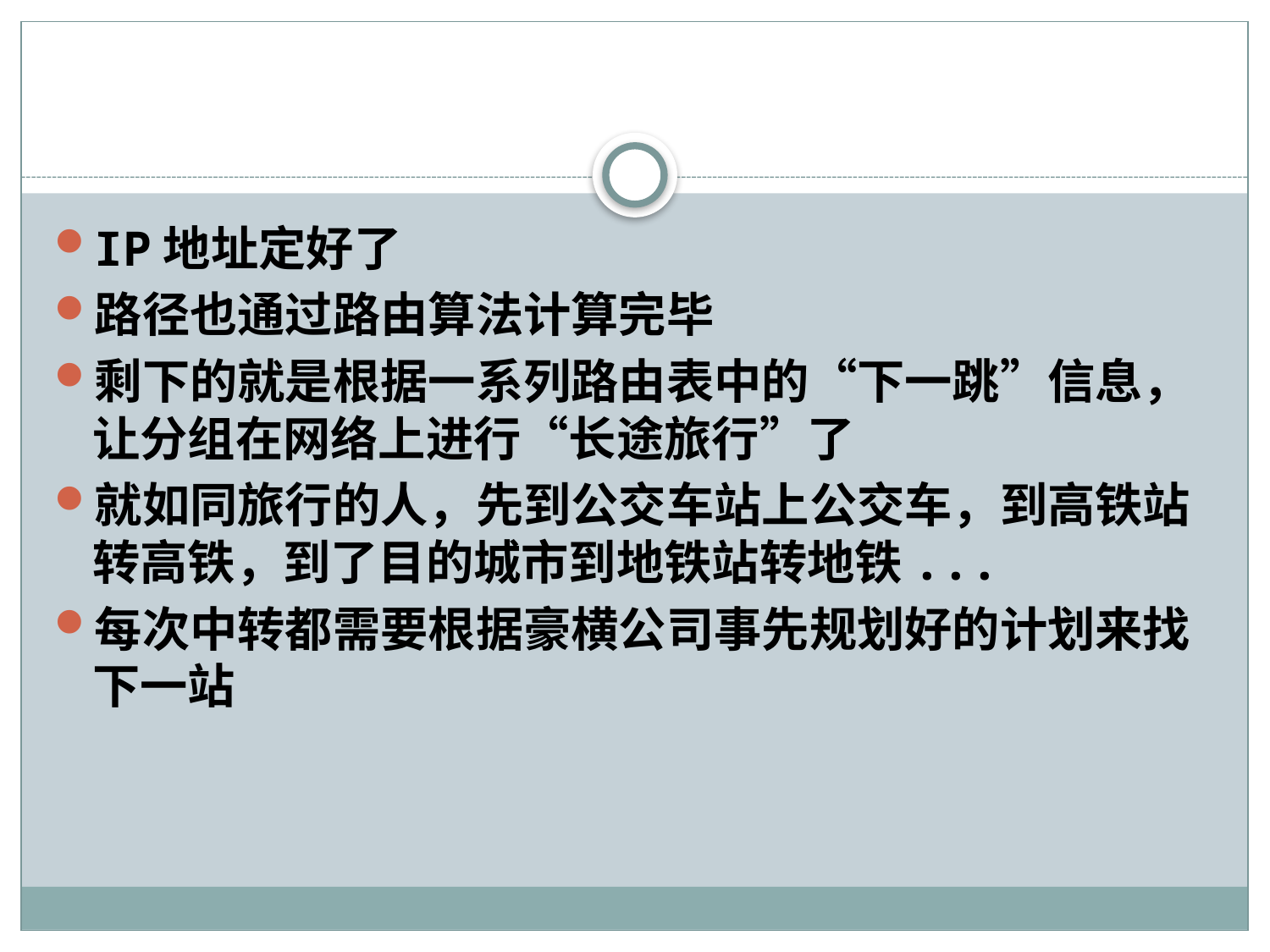

#
IP地址定好了
路径也通过路由算法计算完毕
剩下的就是根据一系列路由表中的“下一跳”信息，让分组在网络上进行“长途旅行”了
就如同旅行的人，先到公交车站上公交车，到高铁站转高铁，到了目的城市到地铁站转地铁...
每次中转都需要根据豪横公司事先规划好的计划来找下一站